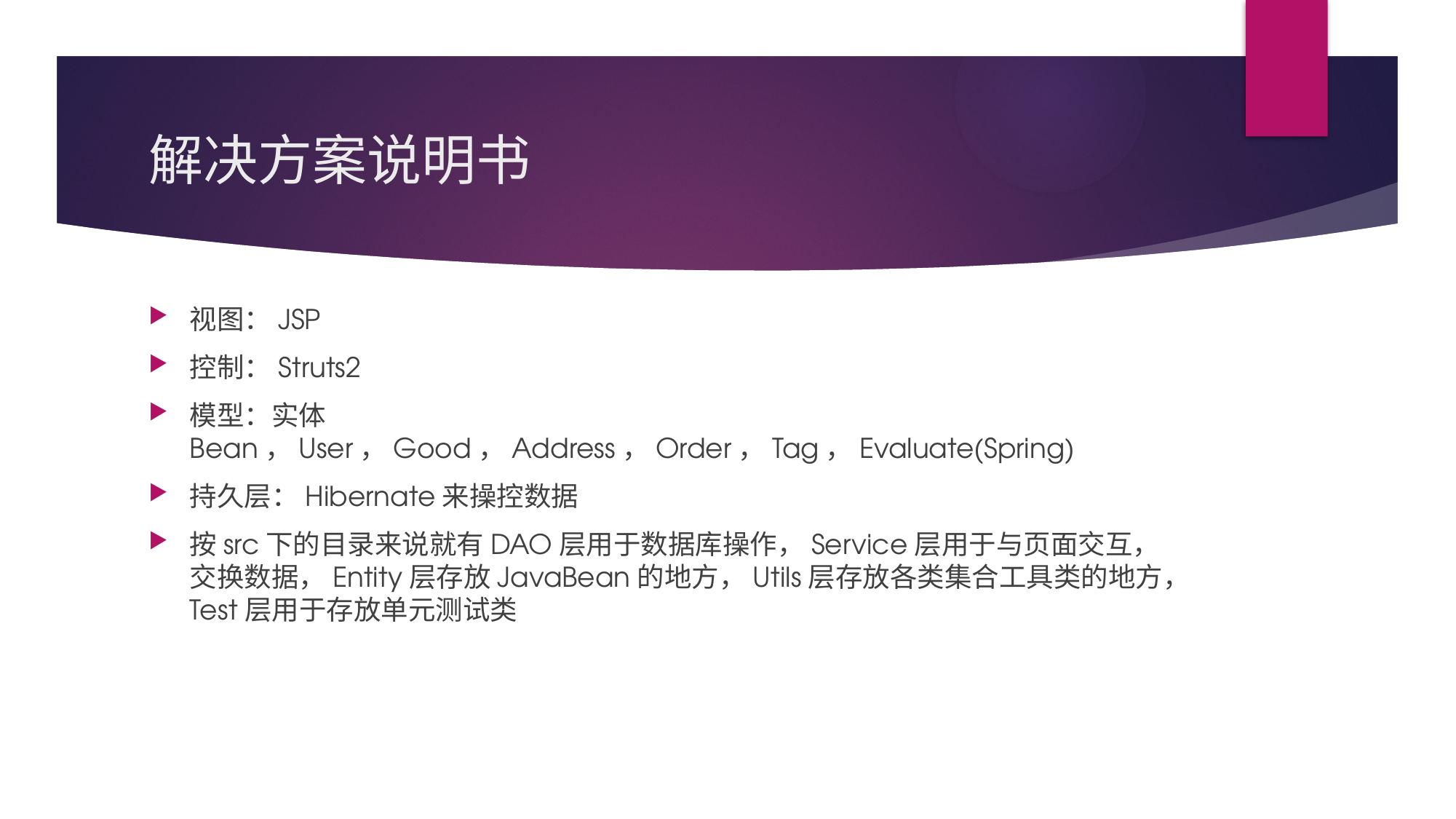

# 解决方案说明书
视图：JSP
控制：Struts2
模型：实体Bean，User，Good，Address，Order，Tag，Evaluate(Spring)
持久层：Hibernate来操控数据
按src下的目录来说就有DAO层用于数据库操作，Service层用于与页面交互，交换数据，Entity层存放JavaBean的地方，Utils层存放各类集合工具类的地方，Test层用于存放单元测试类